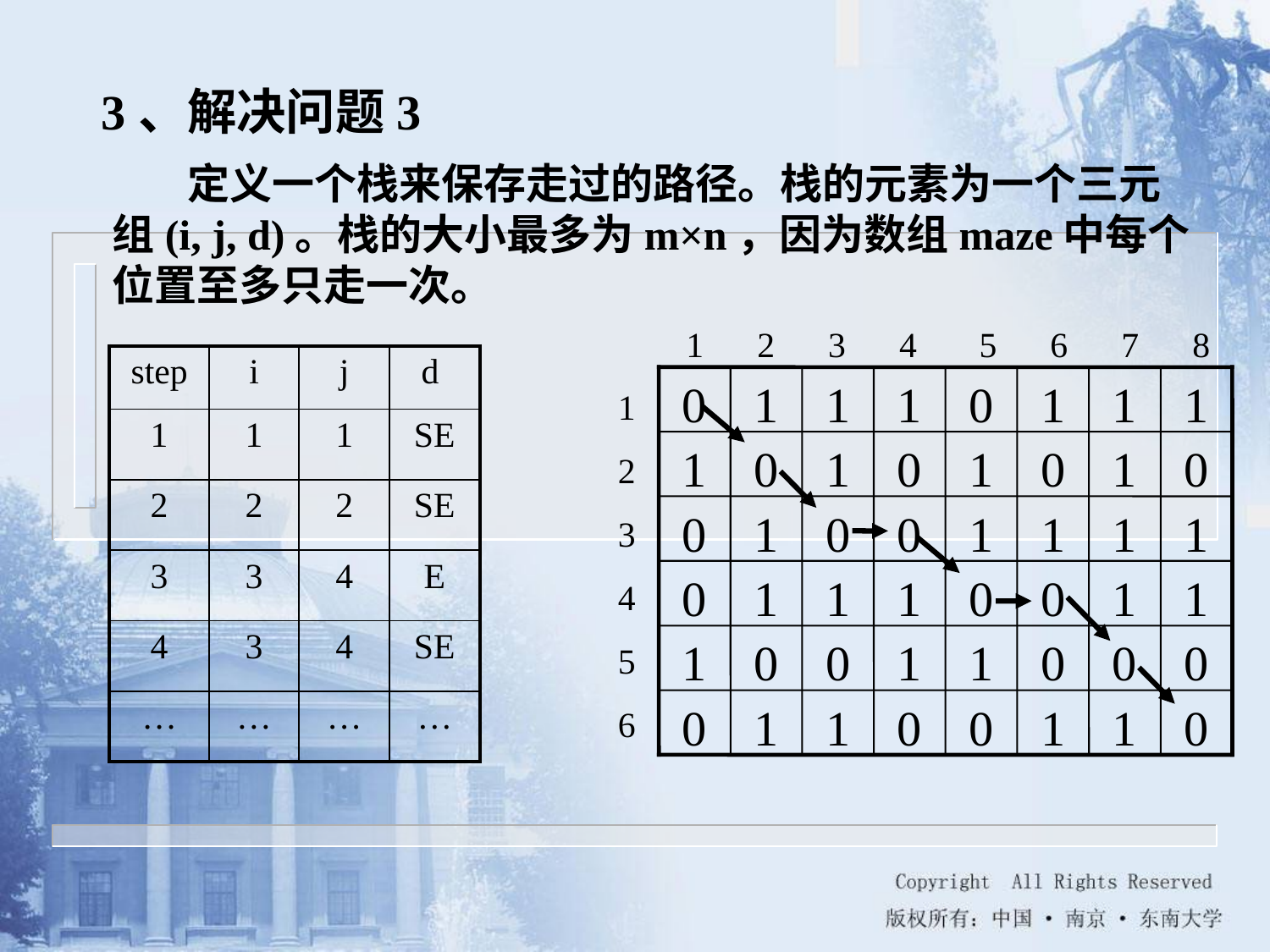

3、解决问题3
定义一个栈来保存走过的路径。栈的元素为一个三元组(i, j, d)。栈的大小最多为m×n，因为数组maze中每个位置至多只走一次。
1      2      3      4       5      6      7      8
1
2
3
4
5
6
0

1

1

1

0

1

1

1

1

0
1
0
1
0
1
0

0

1
0
0
1
1
1
1

0

1
1
1
0
0
1
1

1

0
0
1
1
0
0
0

0

1
1
0
0
1
1
0

| step | i | j | d |
| --- | --- | --- | --- |
| 1 | 1 | 1 | SE |
| 2 | 2 | 2 | SE |
| 3 | 3 | 4 | E |
| 4 | 3 | 4 | SE |
| … | … | … | … |